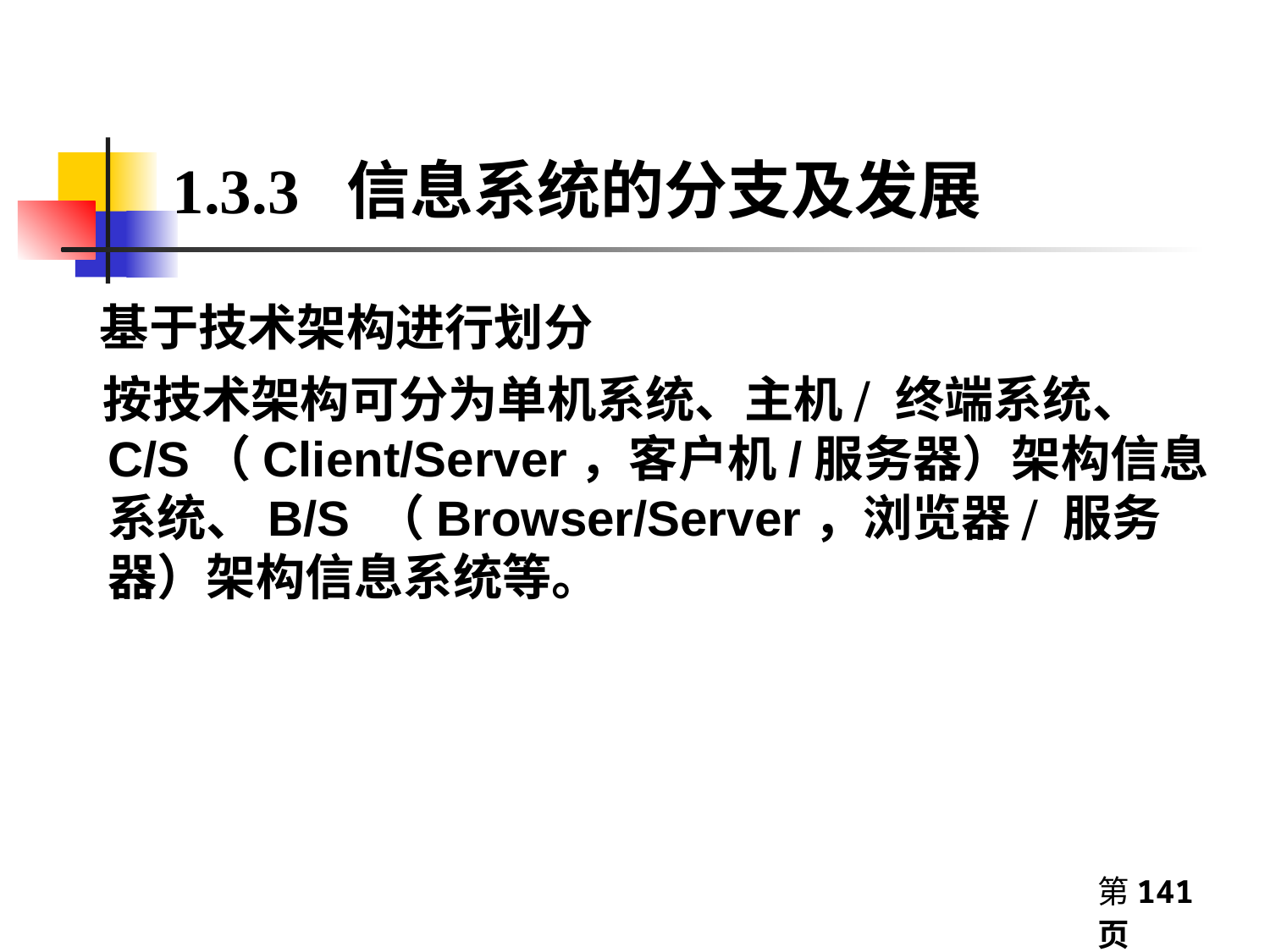

# 1.3.3  信息系统的分支及发展
     基于技术架构进行划分
       按技术架构可分为单机系统、主机/终端系统、 C/S（Client/Server，客户机/服务器）架构信息系统、B/S （Browser/Server，浏览器/服务器）架构信息系统等。